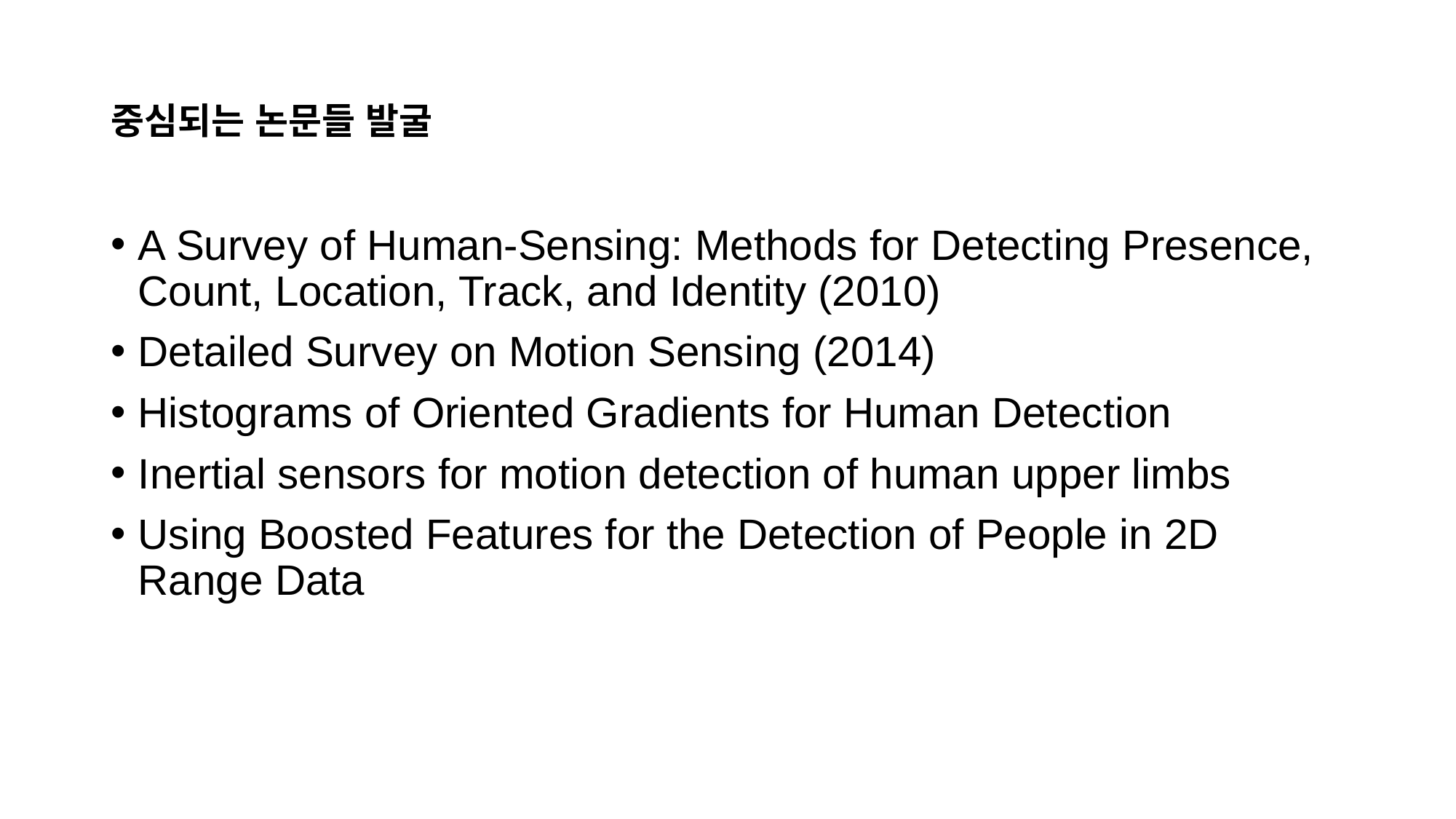

# 중심되는 논문들 발굴
A Survey of Human-Sensing: Methods for Detecting Presence, Count, Location, Track, and Identity (2010)
Detailed Survey on Motion Sensing (2014)
Histograms of Oriented Gradients for Human Detection
Inertial sensors for motion detection of human upper limbs
Using Boosted Features for the Detection of People in 2D Range Data